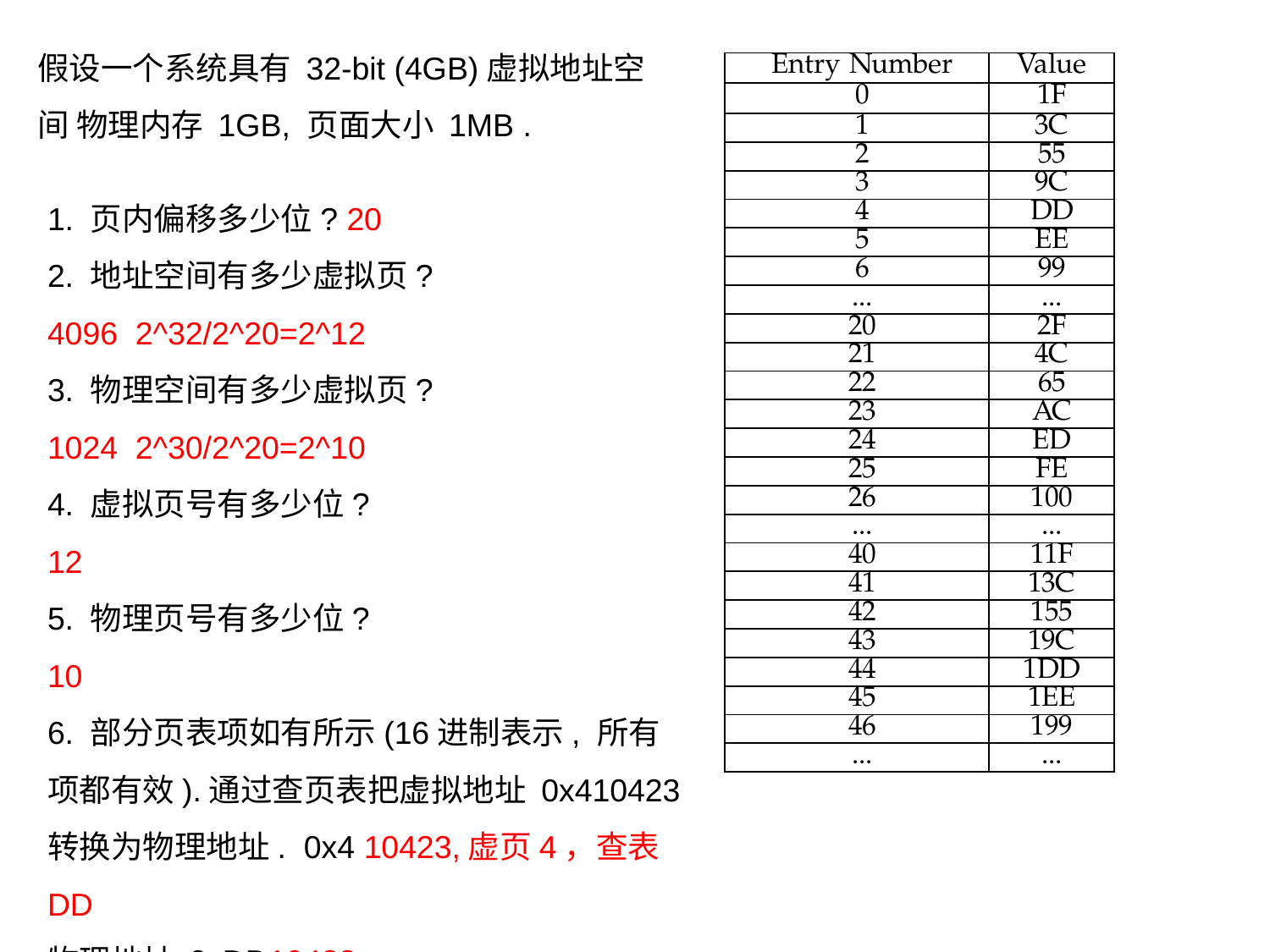

假设一个系统具有 32-bit (4GB)虚拟地址空间 物理内存 1GB, 页面大小 1MB .
| Entry Number | Value |
| --- | --- |
| 0 | 1F |
| 1 | 3C |
| 2 | 55 |
| 3 | 9C |
| 4 | DD |
| 5 | EE |
| 6 | 99 |
| ... | ... |
| 20 | 2F |
| 21 | 4C |
| 22 | 65 |
| 23 | AC |
| 24 | ED |
| 25 | FE |
| 26 | 100 |
| ... | ... |
| 40 | 11F |
| 41 | 13C |
| 42 | 155 |
| 43 | 19C |
| 44 | 1DD |
| 45 | 1EE |
| 46 | 199 |
| ... | ... |
1. 页内偏移多少位? 20
2. 地址空间有多少虚拟页?
4096  2^32/2^20=2^12
3. 物理空间有多少虚拟页?
1024  2^30/2^20=2^10
4. 虚拟页号有多少位?
12
5. 物理页号有多少位?
10
6. 部分页表项如有所示(16进制表示, 所有项都有效).通过查页表把虚拟地址 0x410423 转换为物理地址.  0x4 10423,虚页4，查表 DD
物理地址 0xDD10423